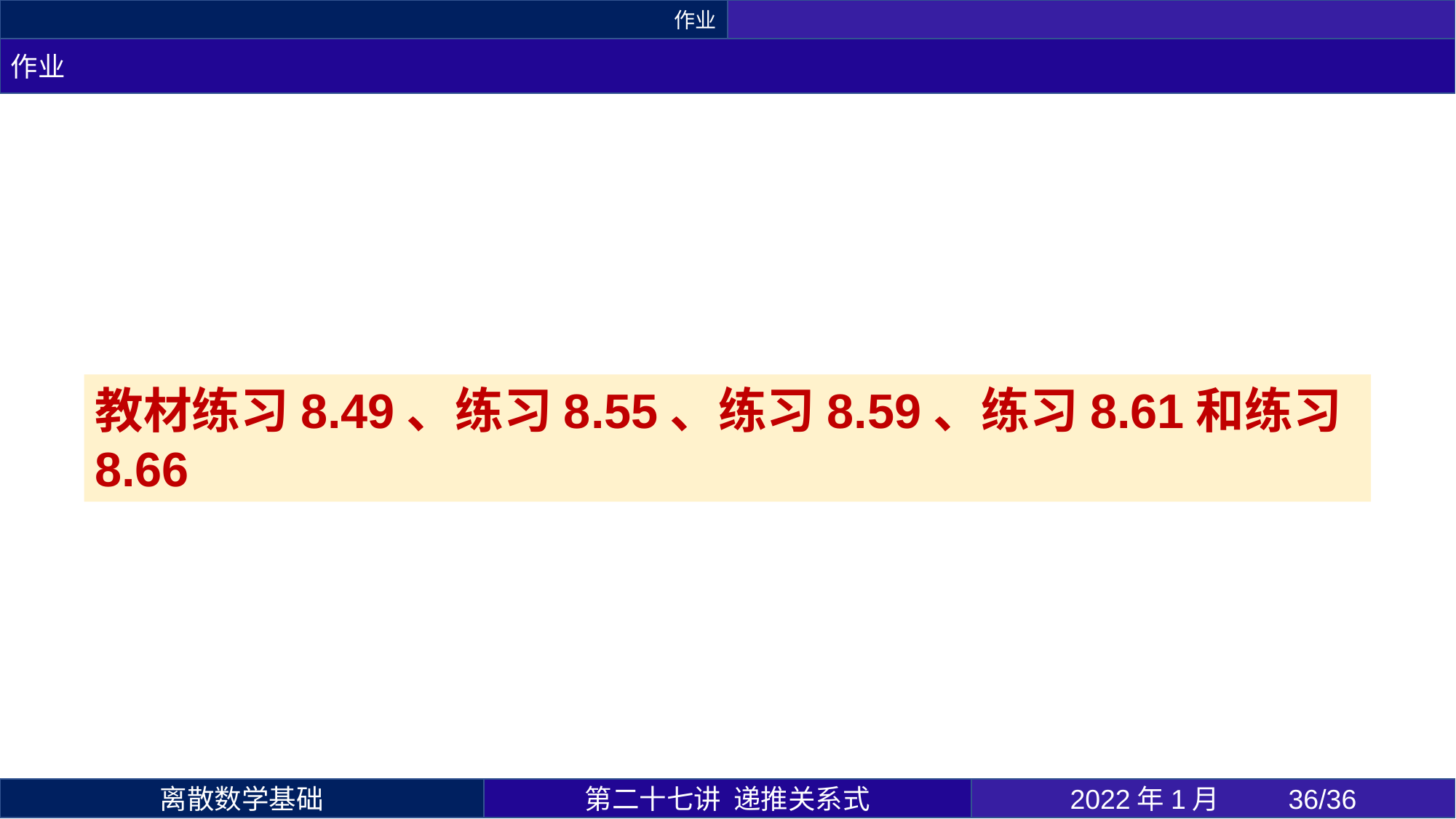

作业
作业
教材练习8.49、练习8.55、练习8.59、练习8.61和练习8.66
第二十七讲  递推关系式
2022年1月 	36/36
离散数学基础